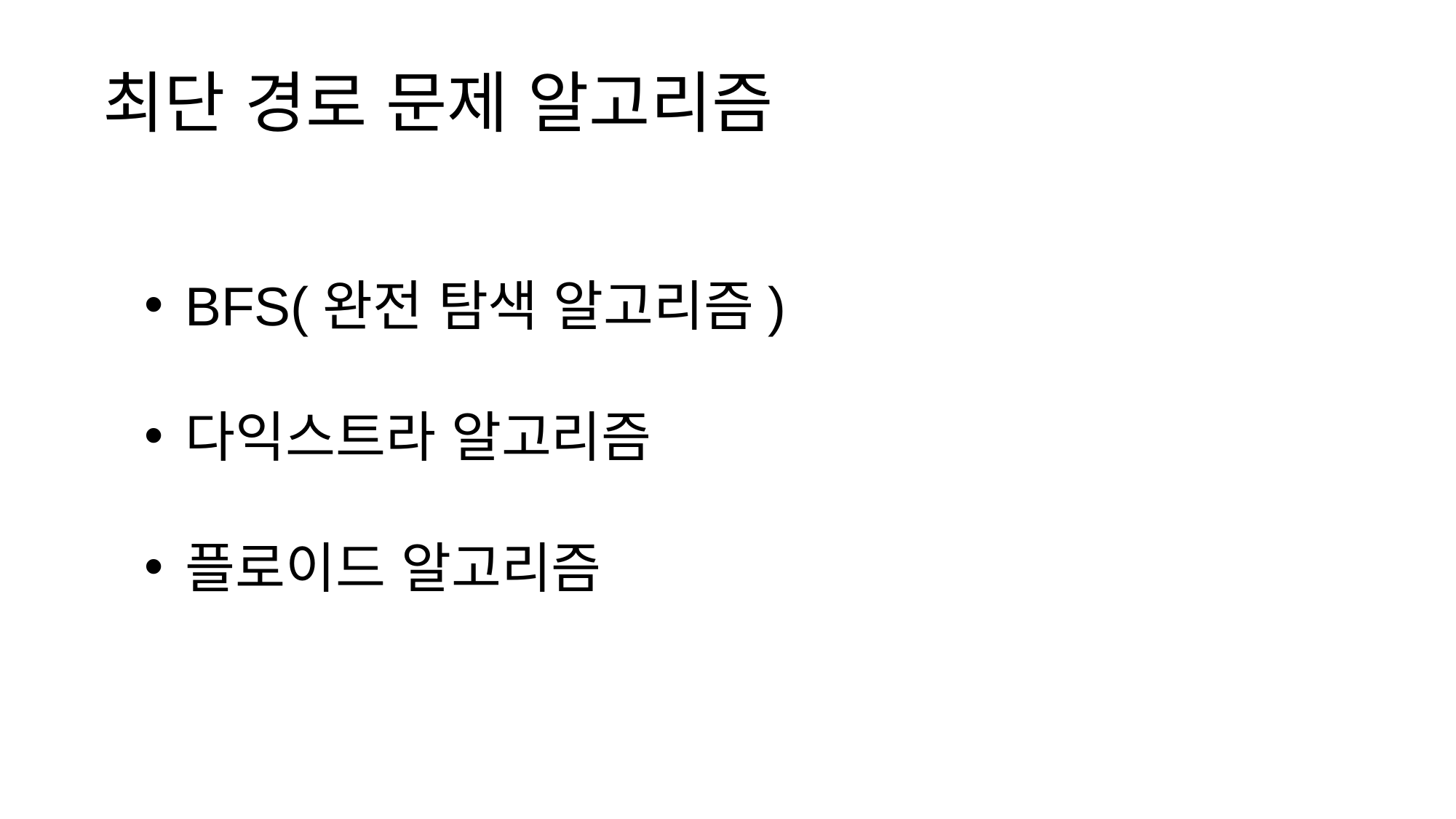

# 최단 경로 문제 알고리즘
BFS(완전 탐색 알고리즘)

다익스트라 알고리즘

플로이드 알고리즘